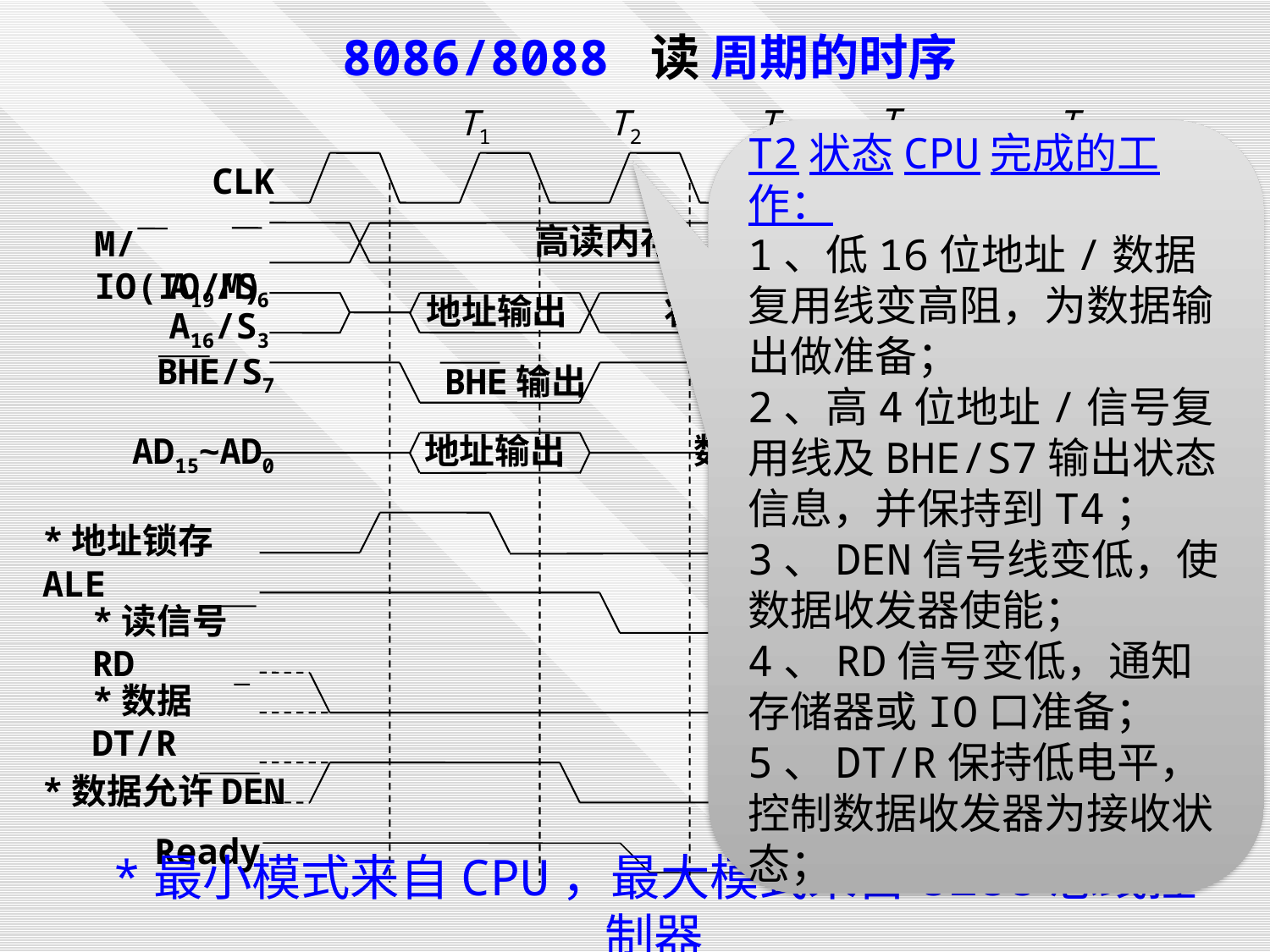

8086/8088 读 周期的时序
Tw(1－n)
T1
T2
T3
T4
CLK

高读内存        低读IO
M/IO(IO/M)

A19/S6

地址输出            状态输出

A16/S3

BHE/S7
BHE输出

地址输出                数据输入
AD15~AD0

*地址锁存ALE

*读信号RD

*数据DT/R

*数据允许DEN

T2状态CPU完成的工作：
1、低16位地址/数据复用线变高阻，为数据输出做准备；
2、高4位地址/信号复用线及BHE/S7输出状态信息，并保持到T4；
3、DEN信号线变低，使数据收发器使能；
4、RD信号变低，通知存储器或IO口准备；
5、DT/R保持低电平，控制数据收发器为接收状态；
Ready
*最小模式来自CPU，最大模式来自8288总线控制器